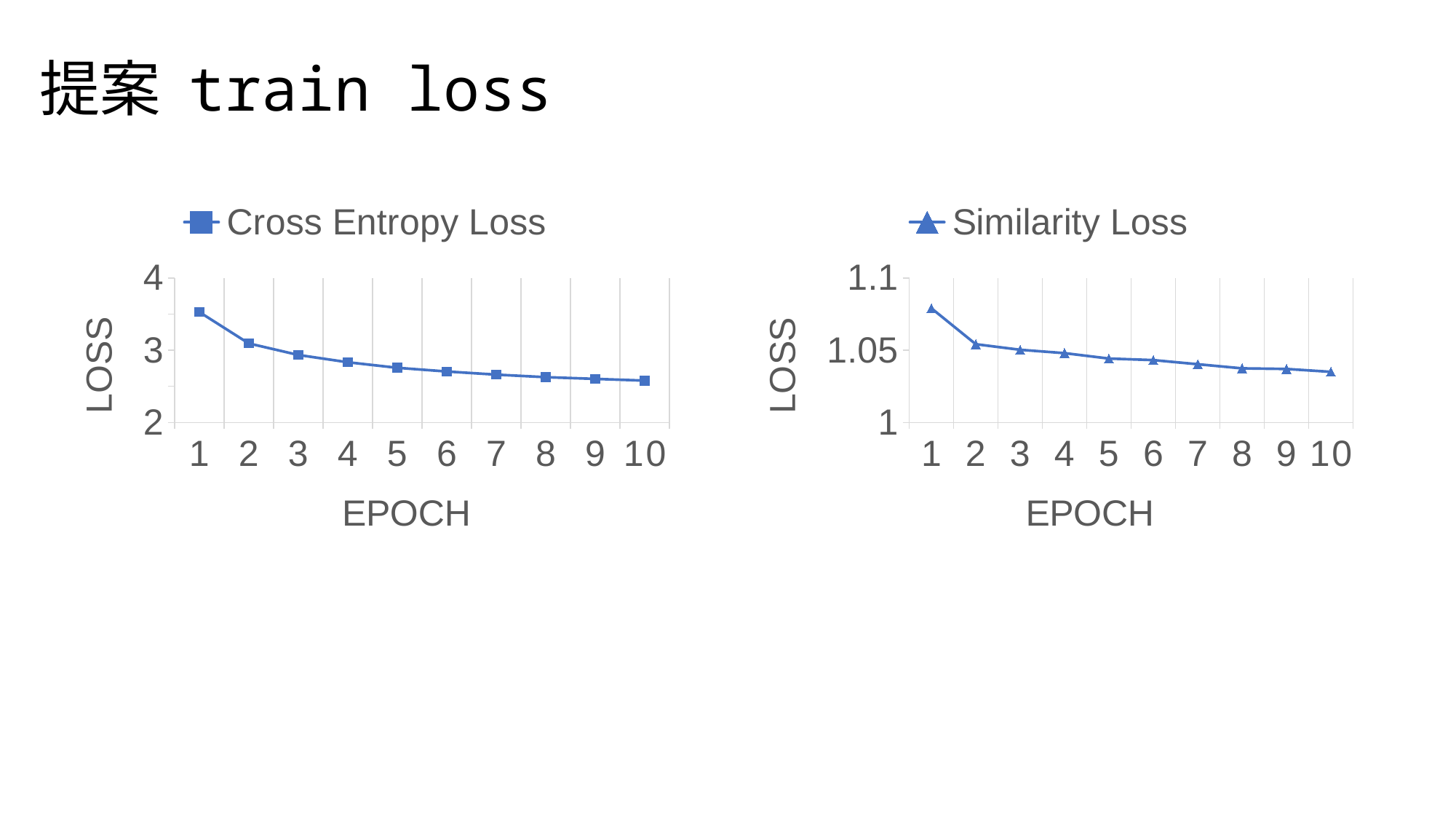

提案 train loss

### Chart

| Category | Cross Entropy Loss |
|---|---|
| 1 | 3.52923578334882 |
| 2 | 3.09464942283643 |
| 3 | 2.9353682503528 |
| 4 | 2.83400834605157 |
| 5 | 2.75733202549201 |
| 6 | 2.70635329641153 |
| 7 | 2.66204514066246 |
| 8 | 2.62692381328488 |
| 9 | 2.60341803962242 |
| 10 | 2.57980538631396 |

### Chart

| Category | Similarity Loss |
|---|---|
| 1 | 1.07906265226754 |
| 2 | 1.05419026247238 |
| 3 | 1.05032371318097 |
| 4 | 1.04802204591675 |
| 5 | 1.04425599842757 |
| 6 | 1.04319272308101 |
| 7 | 1.04033027271183 |
| 8 | 1.03749041799468 |
| 9 | 1.03706039229229 |
| 10 | 1.03508005713681 |